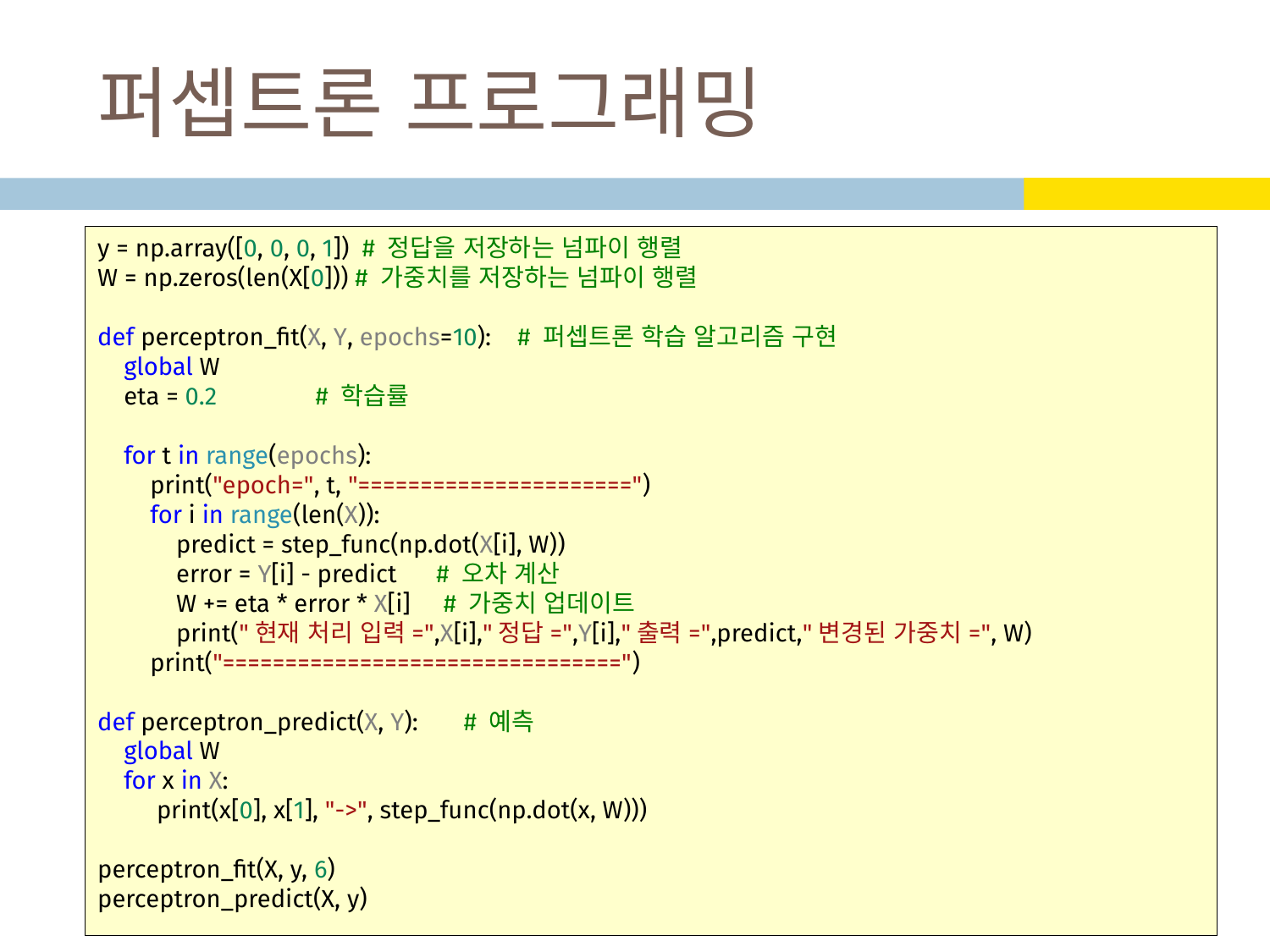

# 퍼셉트론 프로그래밍
y = np.array([0, 0, 0, 1])  # 정답을 저장하는 넘파이 행렬
W = np.zeros(len(X[0])) # 가중치를 저장하는 넘파이 행렬
def perceptron_fit(X, Y, epochs=10):    # 퍼셉트론 학습 알고리즘 구현
    global W
    eta = 0.2               # 학습률
    for t in range(epochs):
        print("epoch=", t, "======================")
        for i in range(len(X)):
            predict = step_func(np.dot(X[i], W))
            error = Y[i] - predict      # 오차 계산
            W += eta * error * X[i]     # 가중치 업데이트
            print("현재 처리 입력=",X[i],"정답=",Y[i],"출력=",predict,"변경된 가중치=", W)
        print("================================")
def perceptron_predict(X, Y):       # 예측
    global W
    for x in X:
         print(x[0], x[1], "->", step_func(np.dot(x, W)))
perceptron_fit(X, y, 6)
perceptron_predict(X, y)